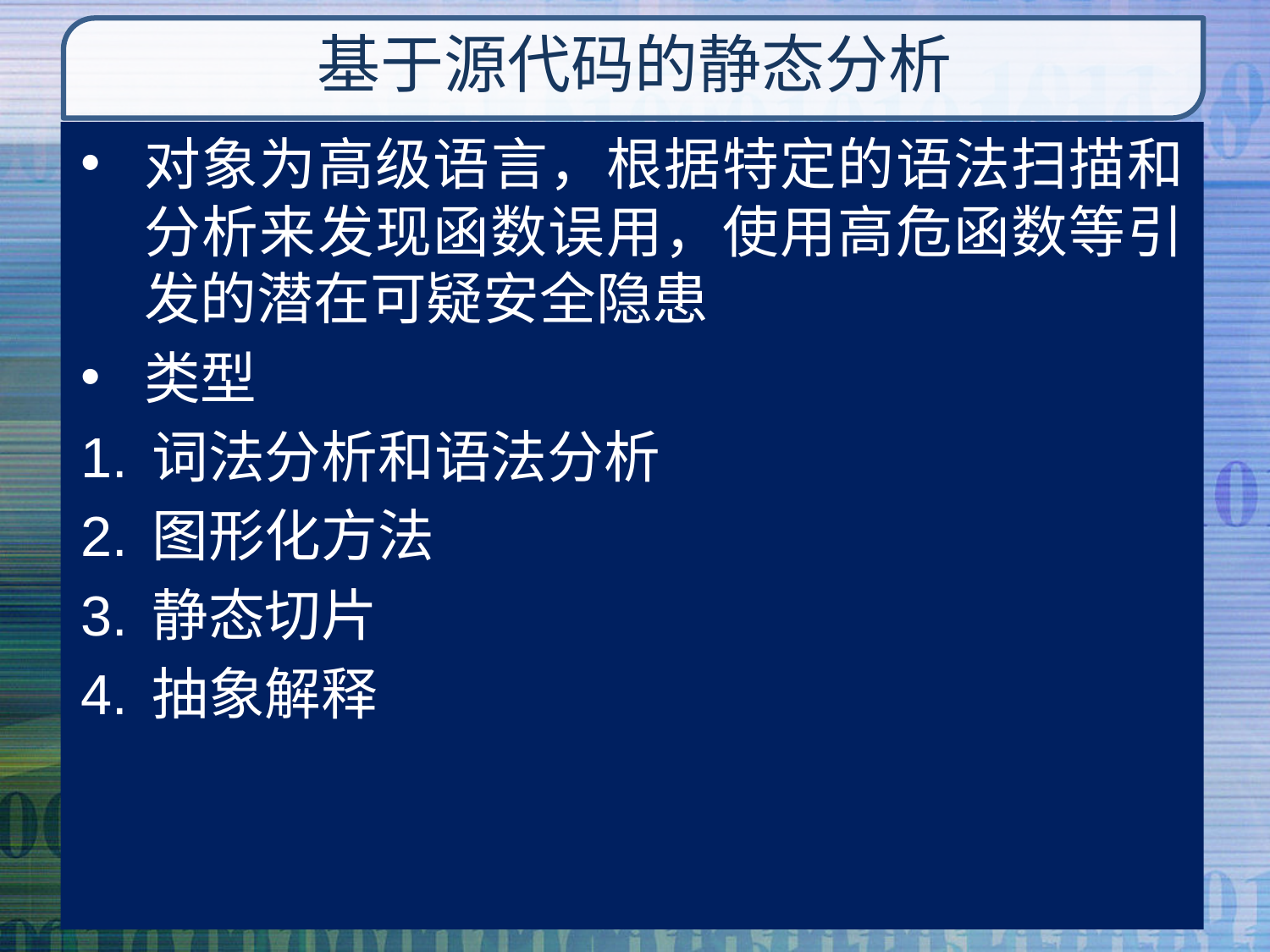

# 基于源代码的静态分析
对象为高级语言，根据特定的语法扫描和分析来发现函数误用，使用高危函数等引发的潜在可疑安全隐患
类型
词法分析和语法分析
图形化方法
静态切片
抽象解释